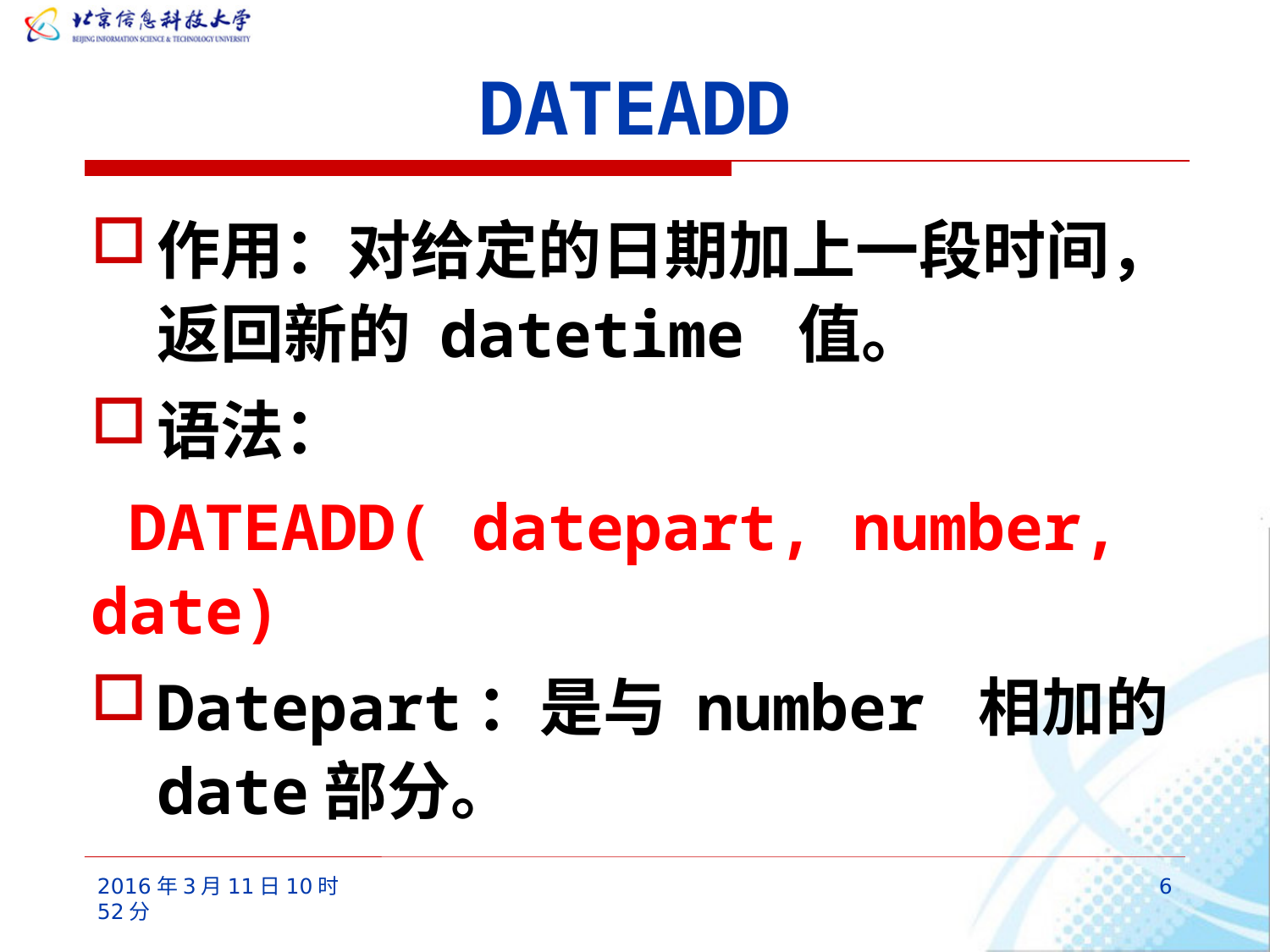

# DATEADD
作用：对给定的日期加上一段时间，返回新的 datetime 值。
语法：
 DATEADD( datepart, number, date)
Datepart：是与 number 相加的date部分。
2016年3月11日10时52分
6